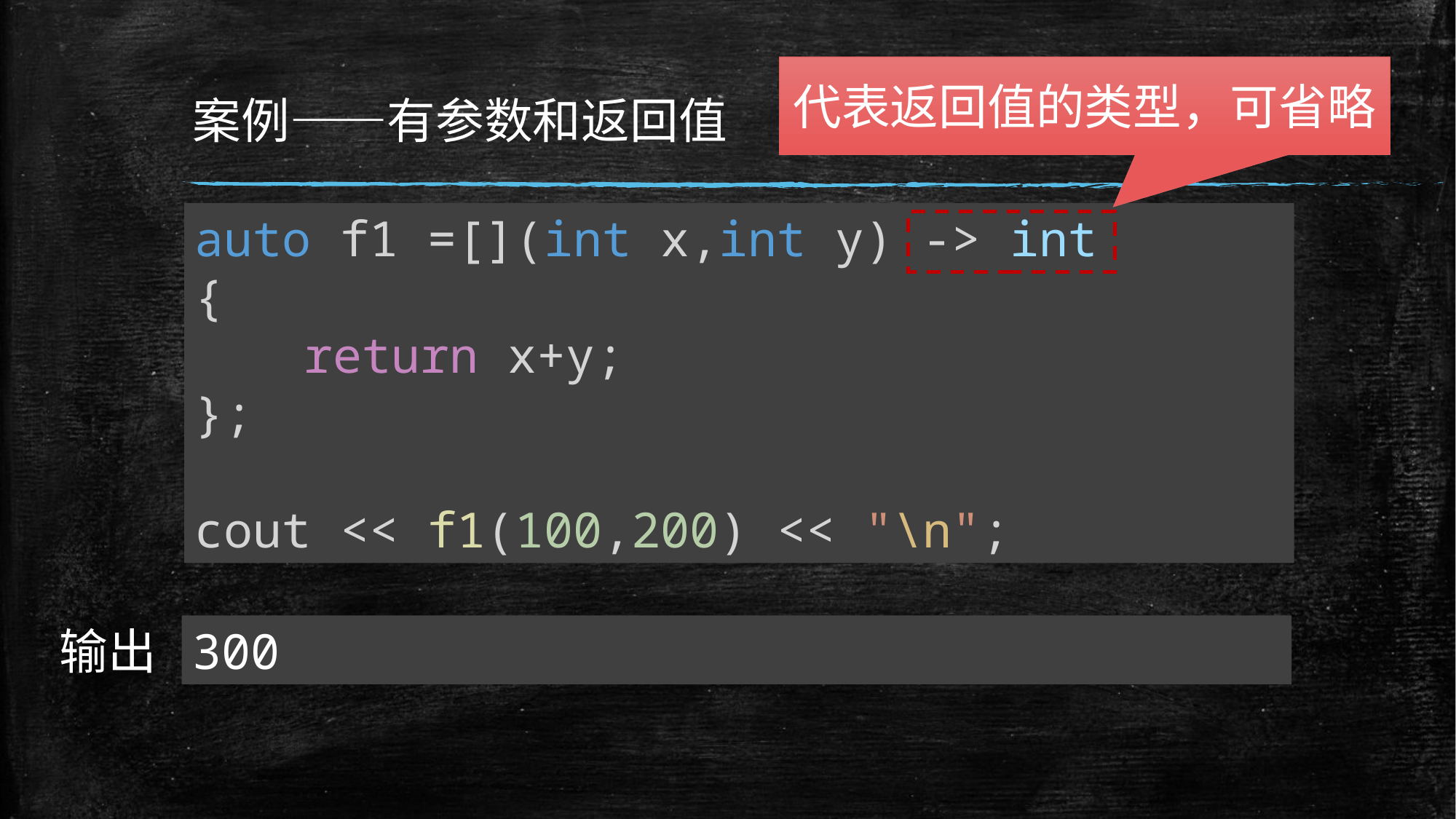

# 案例——有参数和返回值
代表返回值的类型，可省略
auto f1 =[](int x,int y) -> int
{
	return x+y;
};
cout << f1(100,200) << "\n";

输出
300